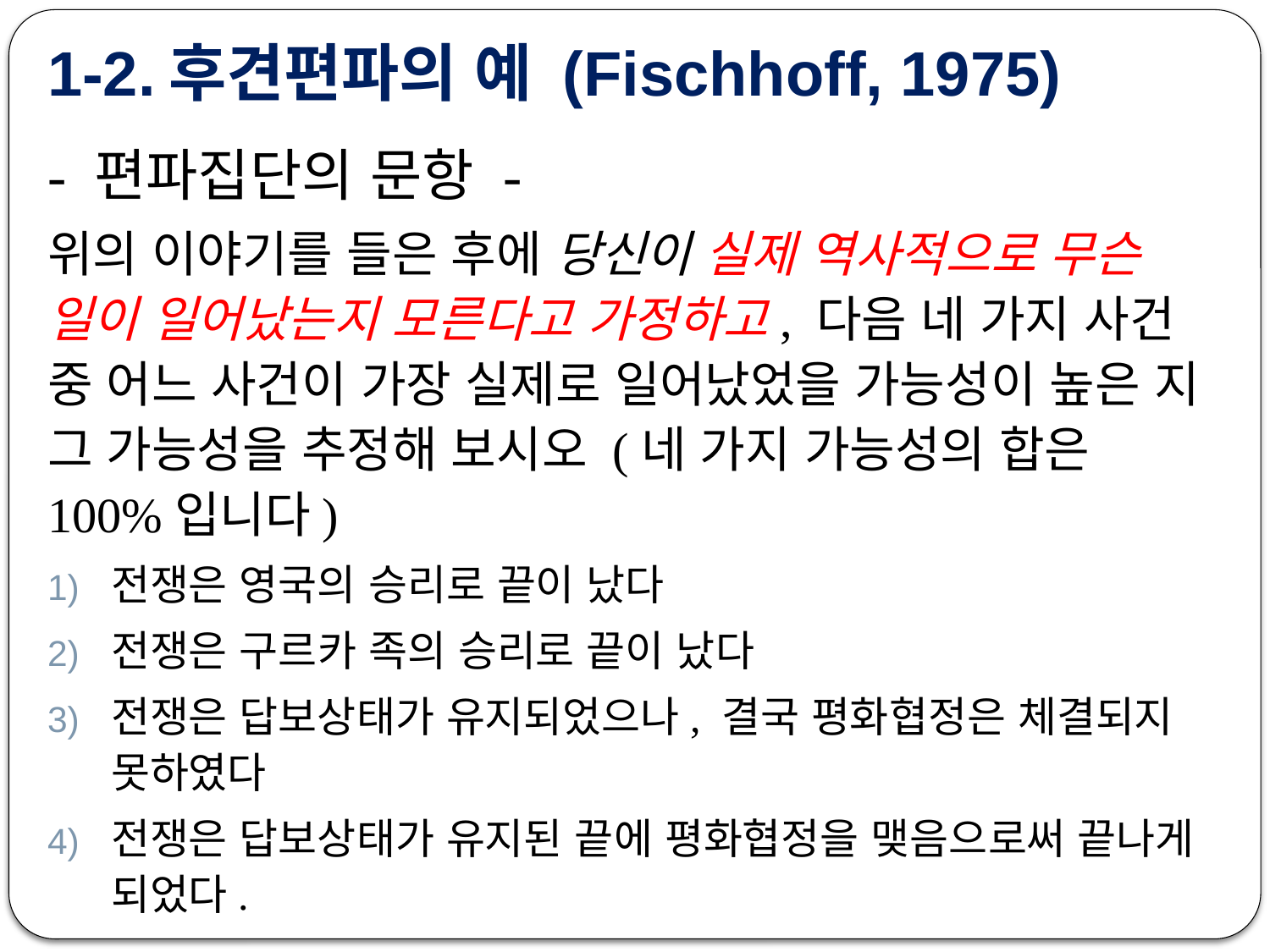

# 1-2.후견편파의 예 (Fischhoff, 1975)
- 편파집단의 문항 -
위의 이야기를 들은 후에 당신이 실제 역사적으로 무슨 일이 일어났는지 모른다고 가정하고, 다음 네 가지 사건 중 어느 사건이 가장 실제로 일어났었을 가능성이 높은 지 그 가능성을 추정해 보시오 (네 가지 가능성의 합은 100%입니다)
전쟁은 영국의 승리로 끝이 났다
전쟁은 구르카 족의 승리로 끝이 났다
전쟁은 답보상태가 유지되었으나, 결국 평화협정은 체결되지 못하였다
전쟁은 답보상태가 유지된 끝에 평화협정을 맺음으로써 끝나게 되었다.